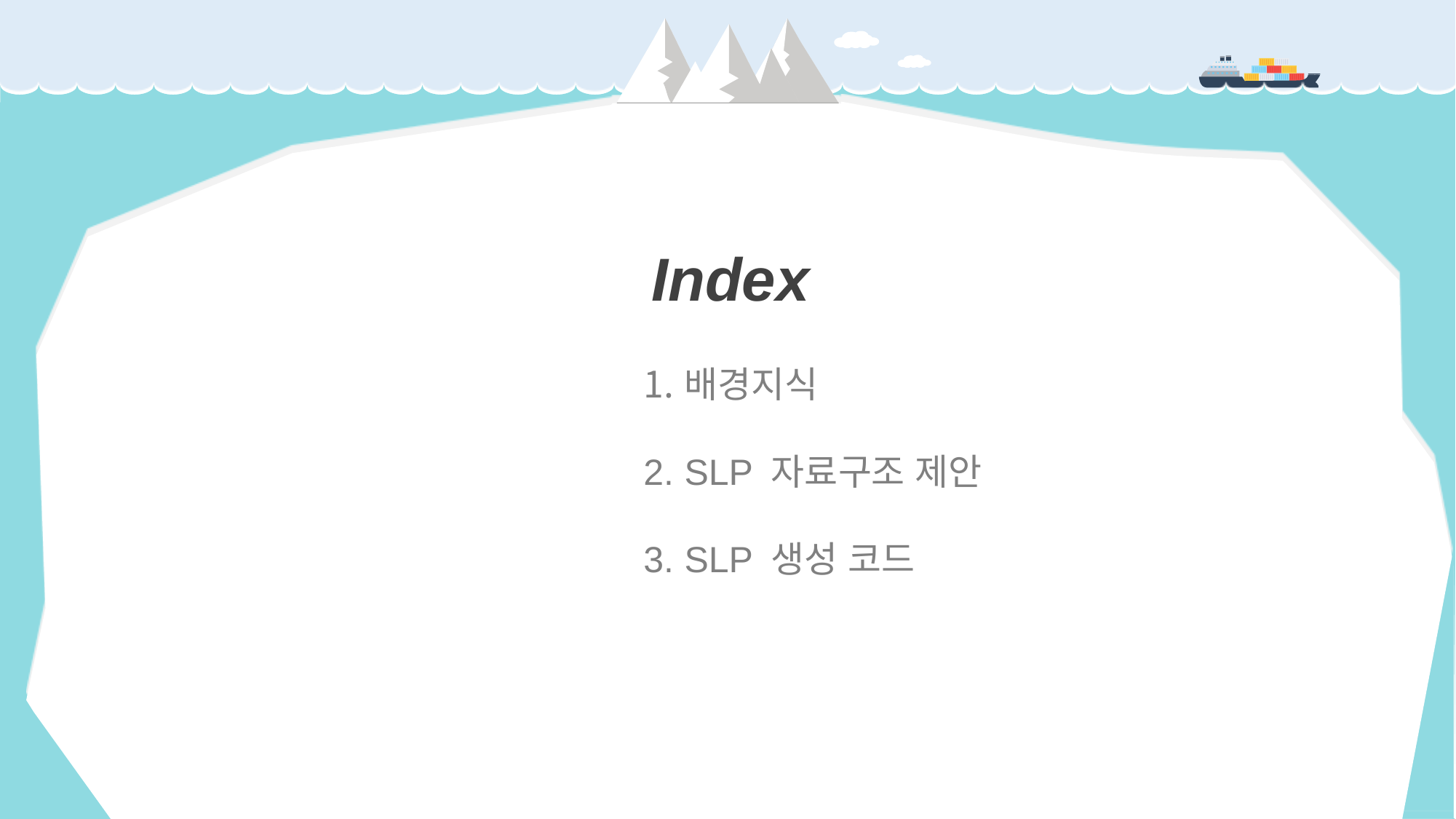

Index
배경지식

SLP 자료구조 제안

SLP 생성 코드